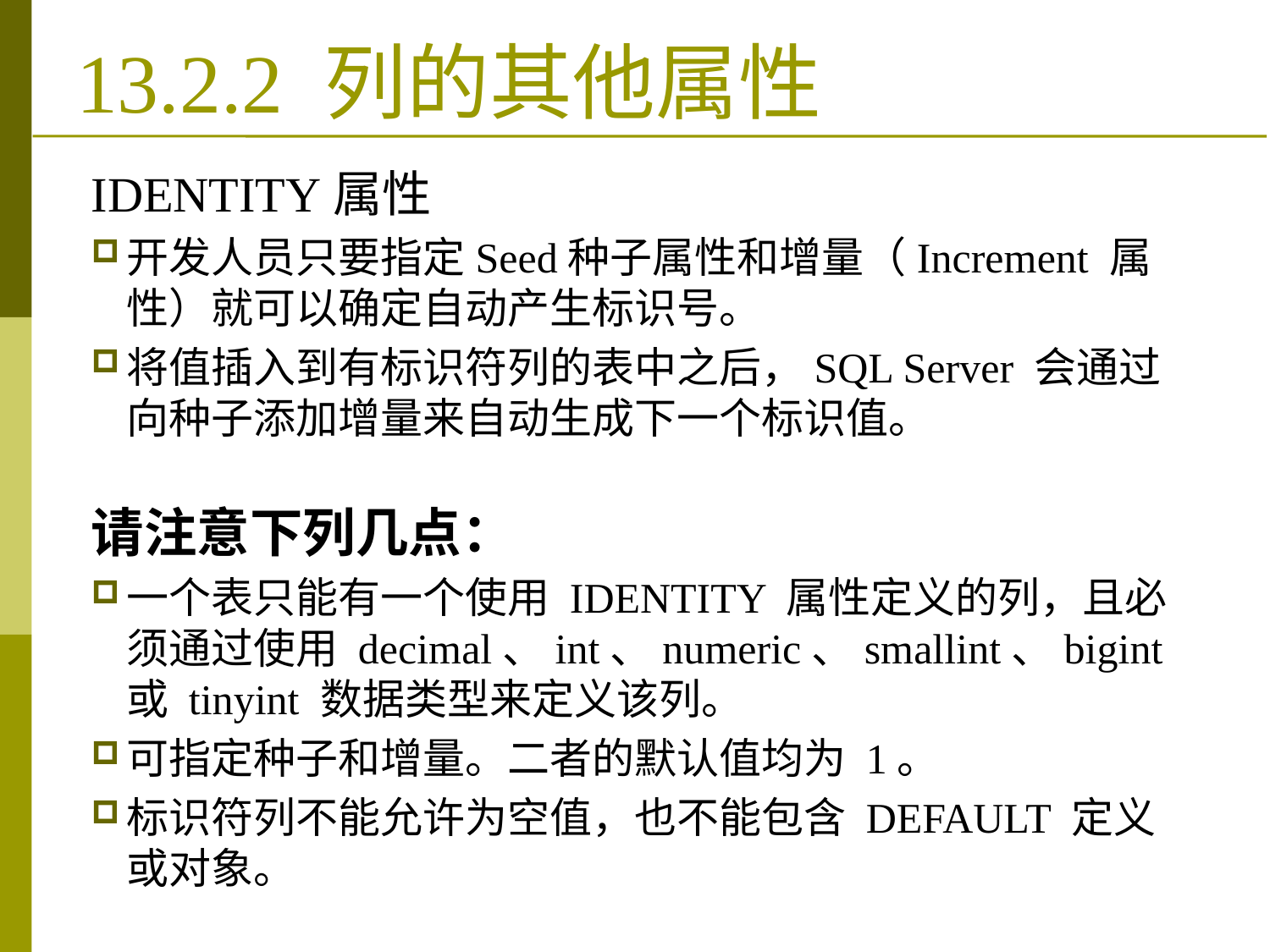

IDENTITY属性
开发人员只要指定Seed种子属性和增量（Increment 属性）就可以确定自动产生标识号。
将值插入到有标识符列的表中之后，SQL Server 会通过向种子添加增量来自动生成下一个标识值。

请注意下列几点：
一个表只能有一个使用 IDENTITY 属性定义的列，且必须通过使用 decimal、int、numeric、smallint、bigint 或 tinyint 数据类型来定义该列。
可指定种子和增量。二者的默认值均为 1。
标识符列不能允许为空值，也不能包含 DEFAULT 定义或对象。
# 13.2.2 列的其他属性